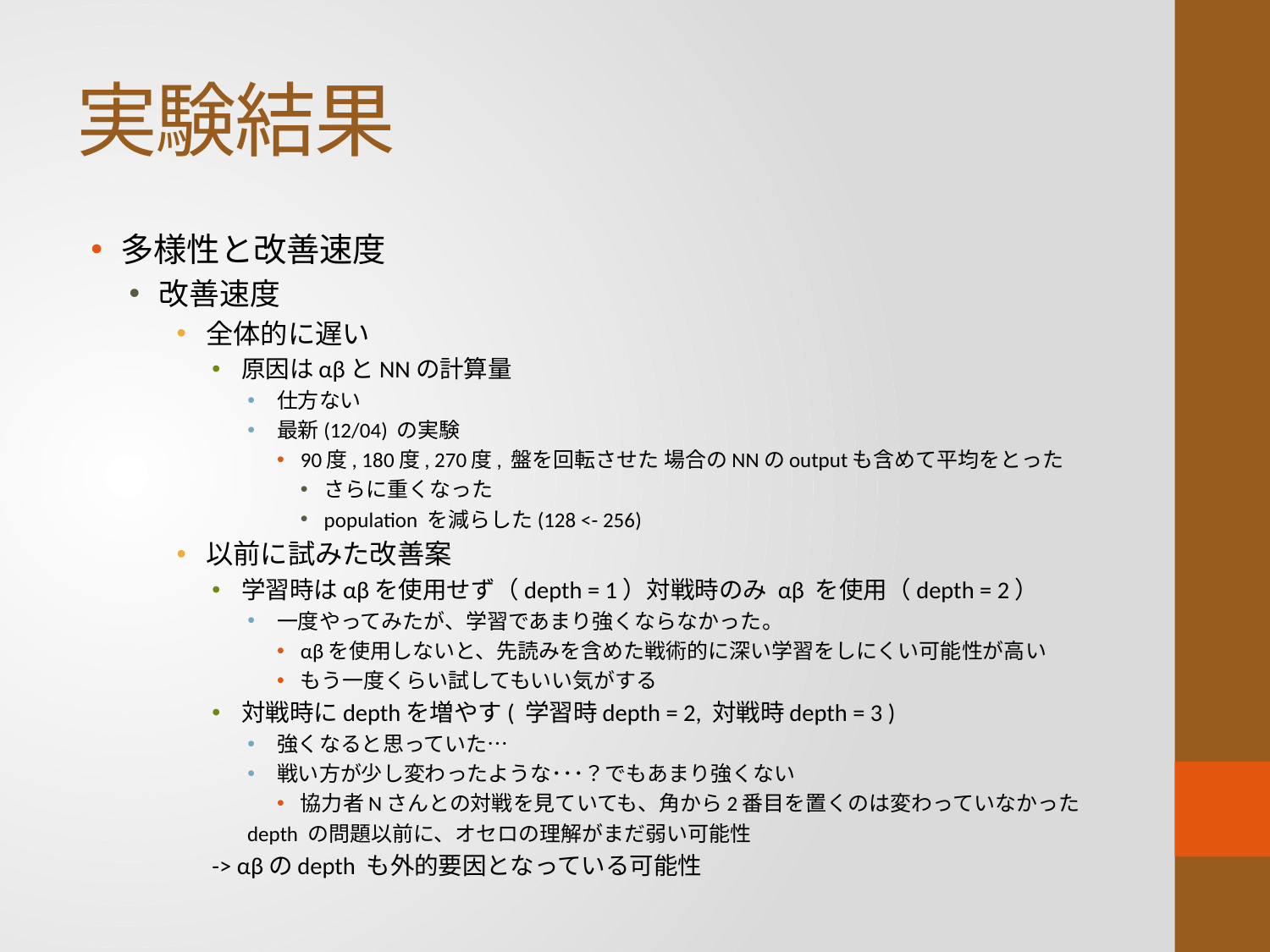

# 実験結果
多様性と改善速度
改善速度
全体的に遅い
原因はαβとNNの計算量
仕方ない
最新(12/04) の実験
90度, 180度, 270度, 盤を回転させた 場合のNNのoutputも含めて平均をとった
さらに重くなった
population を減らした(128 <- 256)
以前に試みた改善案
学習時はαβを使用せず（depth = 1）対戦時のみ αβ を使用（depth = 2）
一度やってみたが、学習であまり強くならなかった。
αβを使用しないと、先読みを含めた戦術的に深い学習をしにくい可能性が高い
もう一度くらい試してもいい気がする
対戦時にdepthを増やす( 学習時depth = 2, 対戦時depth = 3 )
強くなると思っていた…
戦い方が少し変わったような･･･？でもあまり強くない
協力者Nさんとの対戦を見ていても、角から2番目を置くのは変わっていなかった
depth の問題以前に、オセロの理解がまだ弱い可能性
-> αβのdepth も外的要因となっている可能性